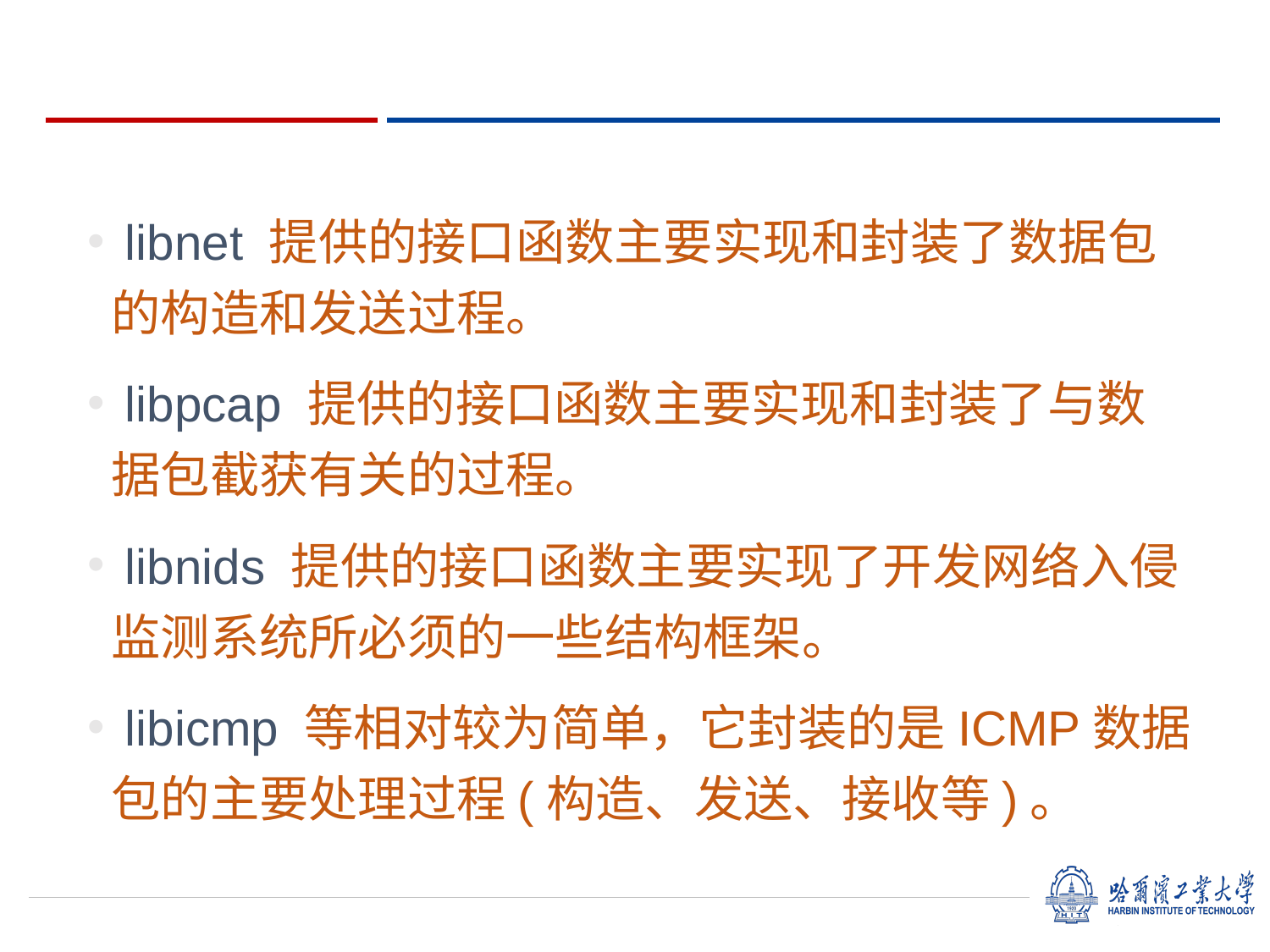

libnet 提供的接口函数主要实现和封装了数据包的构造和发送过程。
 libpcap 提供的接口函数主要实现和封装了与数据包截获有关的过程。
 libnids 提供的接口函数主要实现了开发网络入侵监测系统所必须的一些结构框架。
 libicmp 等相对较为简单，它封装的是ICMP数据包的主要处理过程(构造、发送、接收等)。